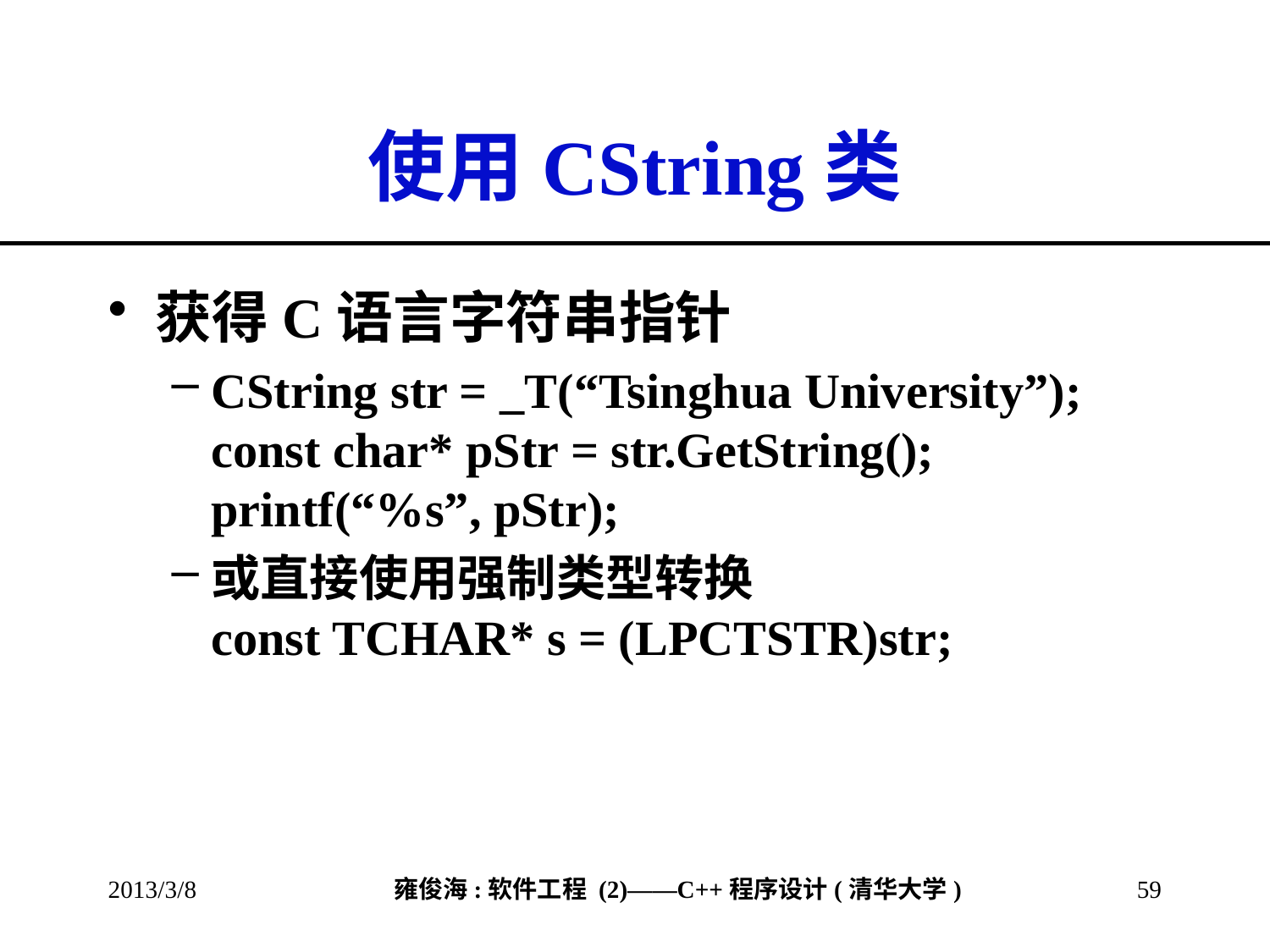

# 使用CString类
获得C语言字符串指针
CString str = _T(“Tsinghua University”);
const char* pStr = str.GetString();
printf(“%s”, pStr);
或直接使用强制类型转换
const TCHAR* s = (LPCTSTR)str;

2013/3/8
59